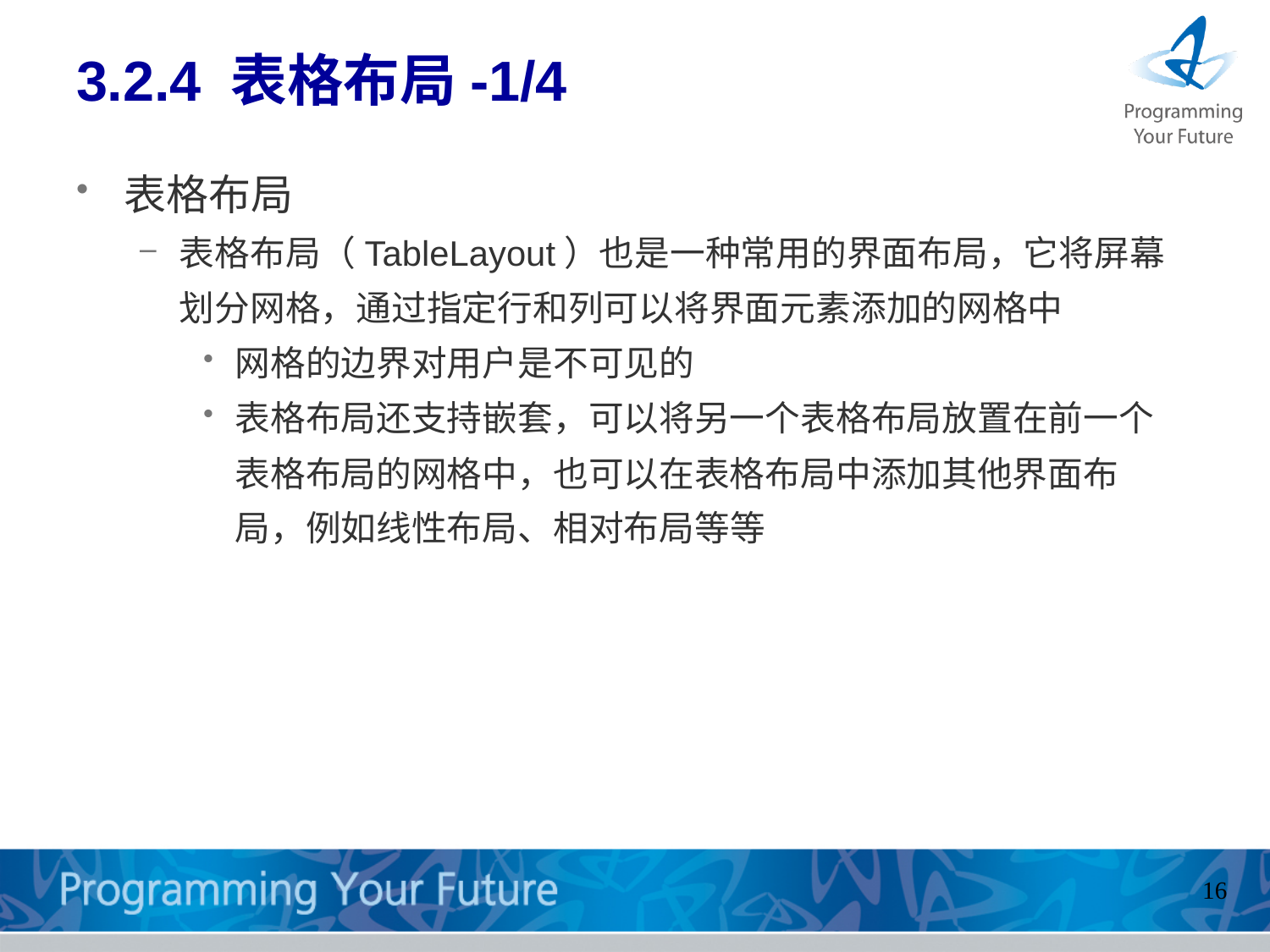

# 3.2.4 表格布局-1/4
表格布局
表格布局（TableLayout）也是一种常用的界面布局，它将屏幕划分网格，通过指定行和列可以将界面元素添加的网格中
网格的边界对用户是不可见的
表格布局还支持嵌套，可以将另一个表格布局放置在前一个表格布局的网格中，也可以在表格布局中添加其他界面布局，例如线性布局、相对布局等等